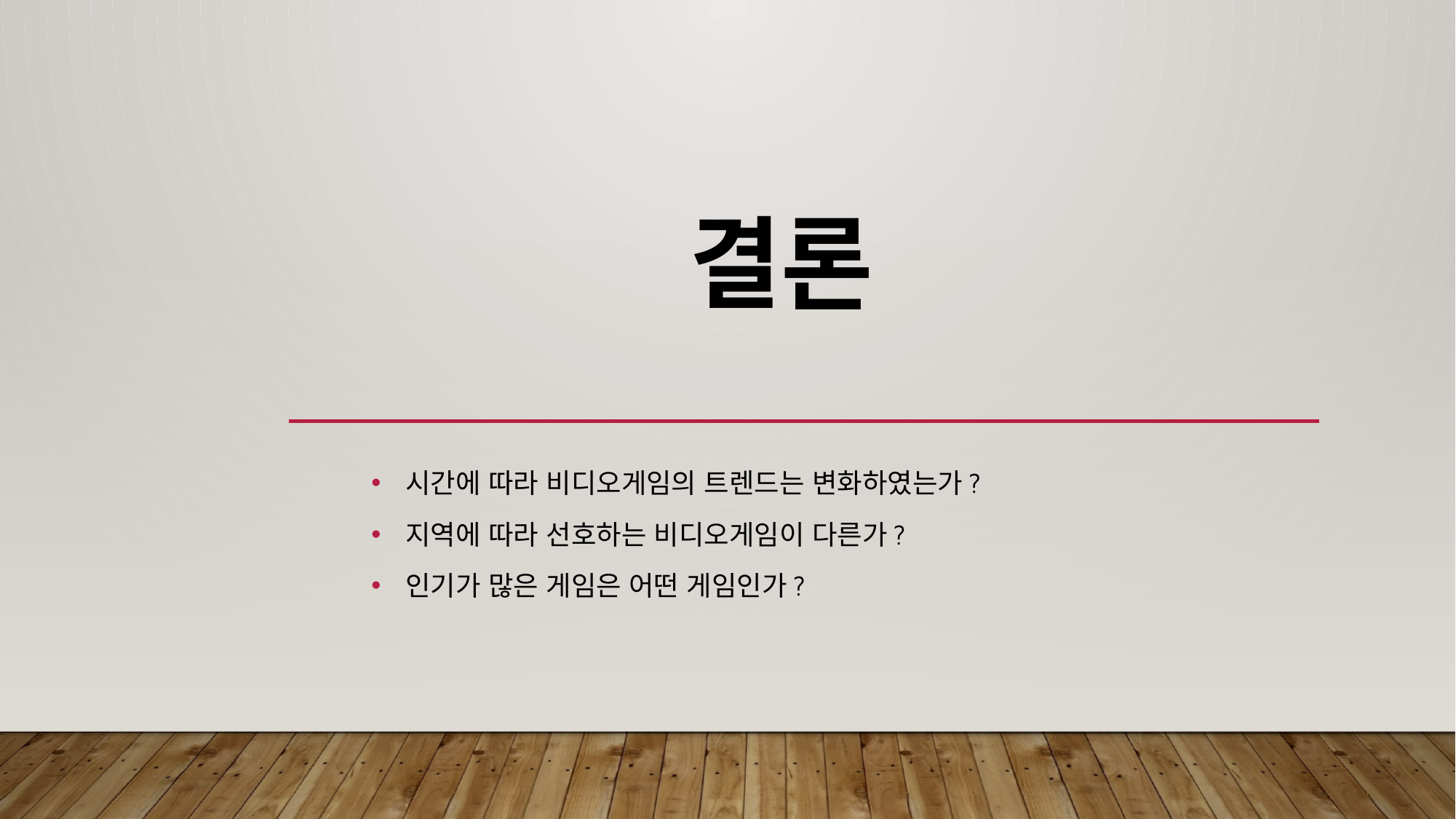

# 결론
시간에 따라 비디오게임의 트렌드는 변화하였는가?
지역에 따라 선호하는 비디오게임이 다른가?
인기가 많은 게임은 어떤 게임인가?